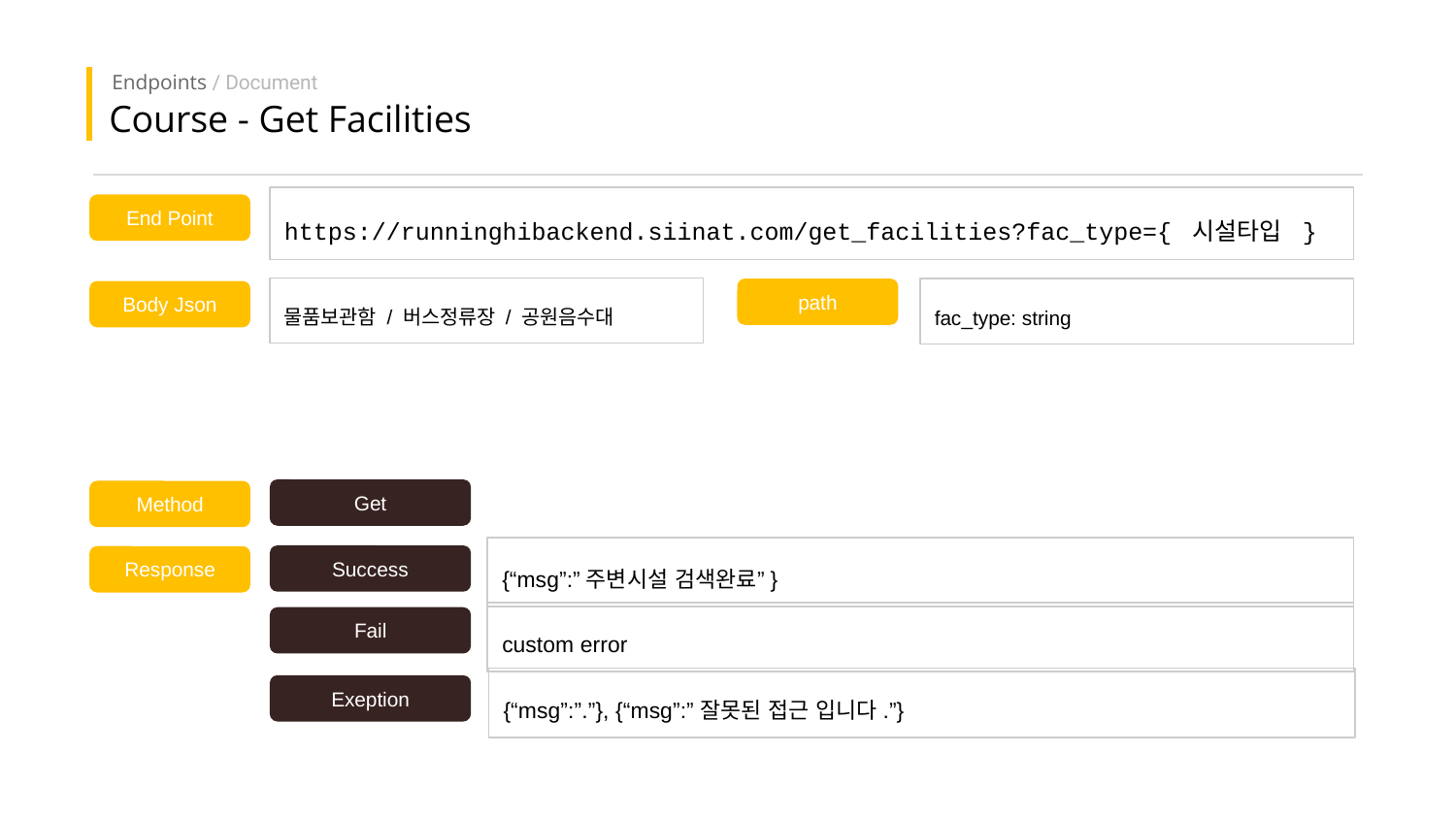

Endpoints / Document
Course - Get Facilities
https://runninghibackend.siinat.com/get_facilities?fac_type={ 시설타입 }
End Point
물품보관함 / 버스정류장 / 공원음수대
path
fac_type: string
Body Json
Get
Method
{“msg”:”주변시설 검색완료”}
Success
Response
custom error
Fail
{“msg”:”.”}, {“msg”:”잘못된 접근 입니다.”}
Exeption